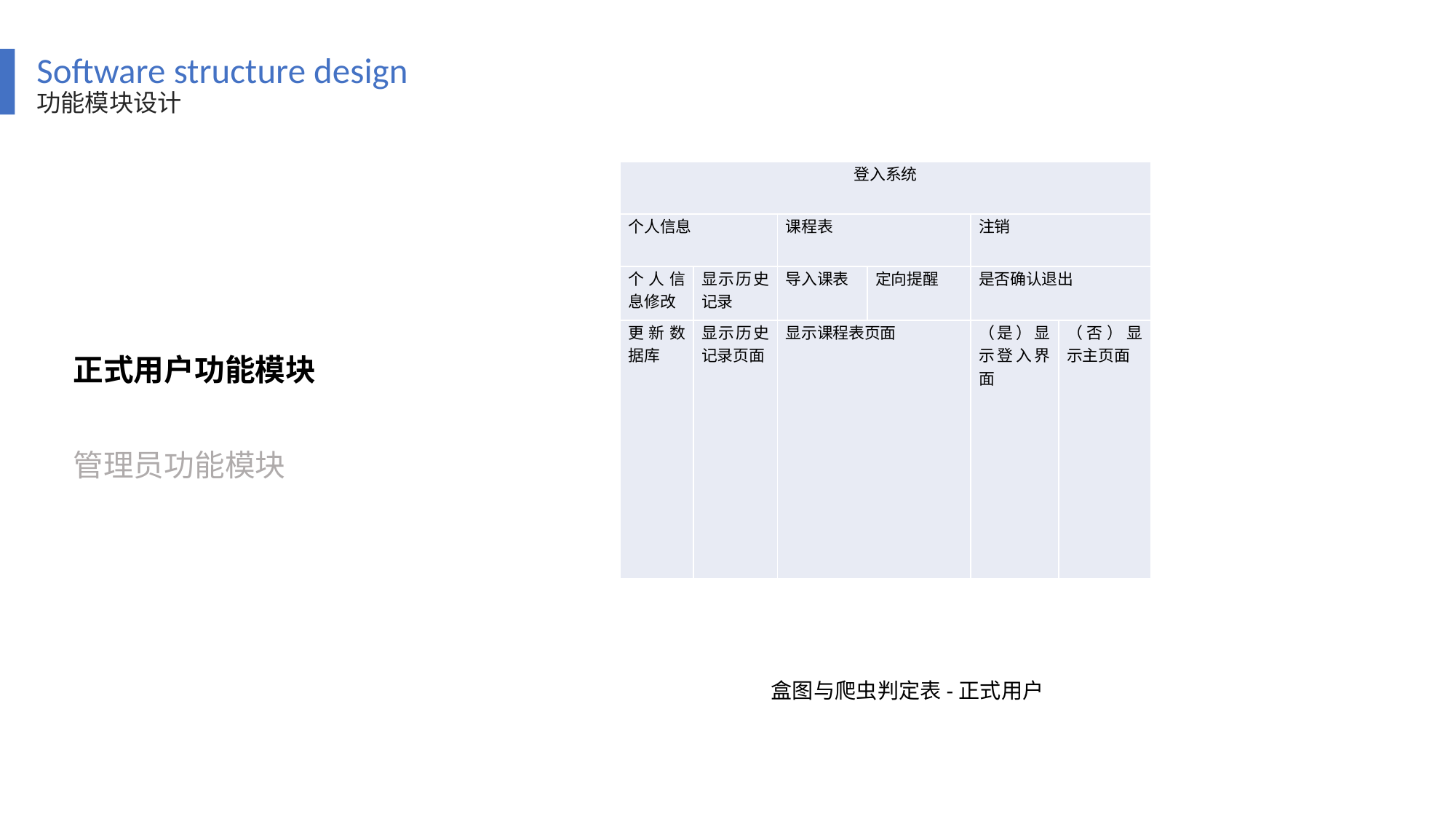

Software structure design
功能模块设计
| 登入系统 |  |  |  |  |  |
| --- | --- | --- | --- | --- | --- |
| 个人信息 |  | 课程表 |  | 注销 |  |
| 个人信息修改 | 显示历史记录 | 导入课表 | 定向提醒 | 是否确认退出 |  |
| 更新数据库 | 显示历史记录页面 | 显示课程表页面 |  | （是）显示登入界面 | （否）显示主页面 |

正式用户功能模块

管理员功能模块
盒图与爬虫判定表-正式用户